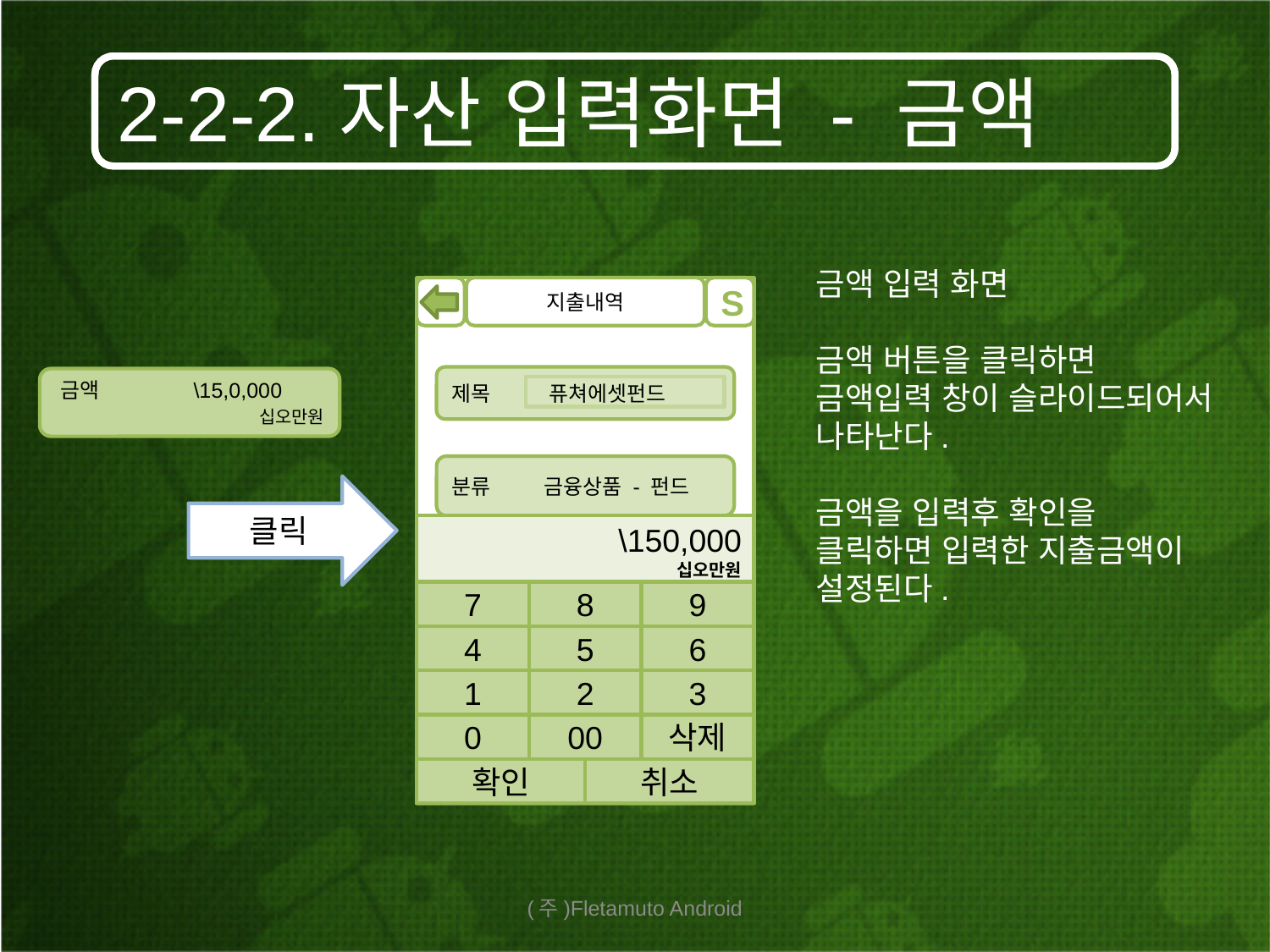

# 2-2-2.자산 입력화면 - 금액
금액 입력 화면

금액 버튼을 클릭하면 금액입력 창이 슬라이드되어서 나타난다.

금액을 입력후 확인을 클릭하면 입력한 지출금액이 설정된다.

지출내역
S
제목          퓨쳐에셋펀드
금액               \15,0,000          십오만원

분류         금융상품 - 펀드
클릭
\150,000
십오만원
지출방법
지출방법
계좌

계좌

카드

카드

현금

현금

금액                \25,00,000

국민은행 3개월 할부
국민은행 3개월 할부
7
8
9
메모                       상의
메모                       상의

4
5
6
1
2
3
8
8
테그                       아기
테그                       아기
0
00
삭제
반복 주기
반복 주기
확인
취소
자주 사용되는 지출
자주 사용되는 지출
금액               \25,00,000          이백오심만원
날짜	 2010-07-02
(주)Fletamuto Android